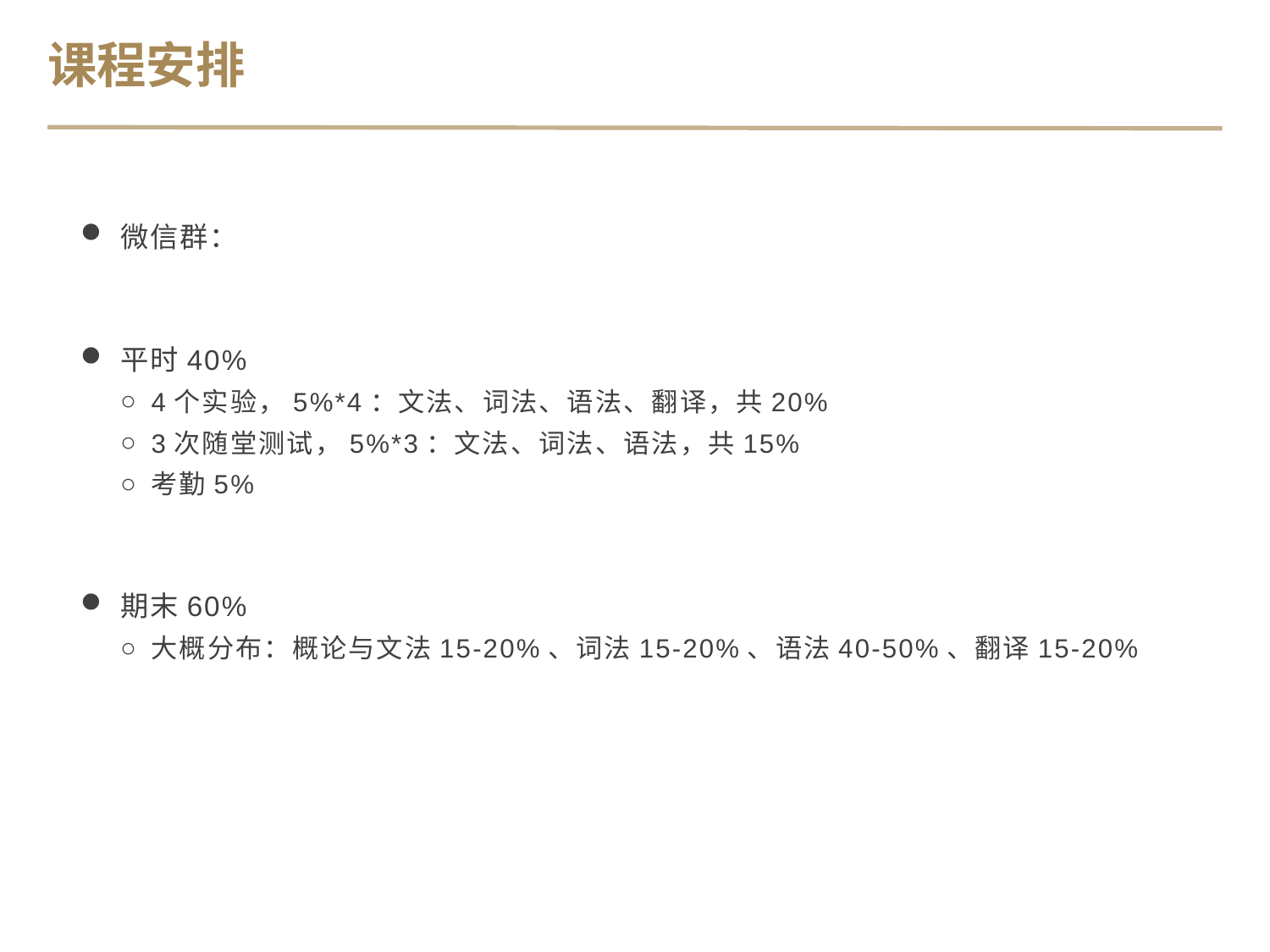

课程安排
微信群：

平时40%
4个实验，5%*4：文法、词法、语法、翻译，共20%
3次随堂测试，5%*3：文法、词法、语法，共15%
考勤5%

期末60%
大概分布：概论与文法15-20%、词法15-20%、语法40-50%、翻译15-20%